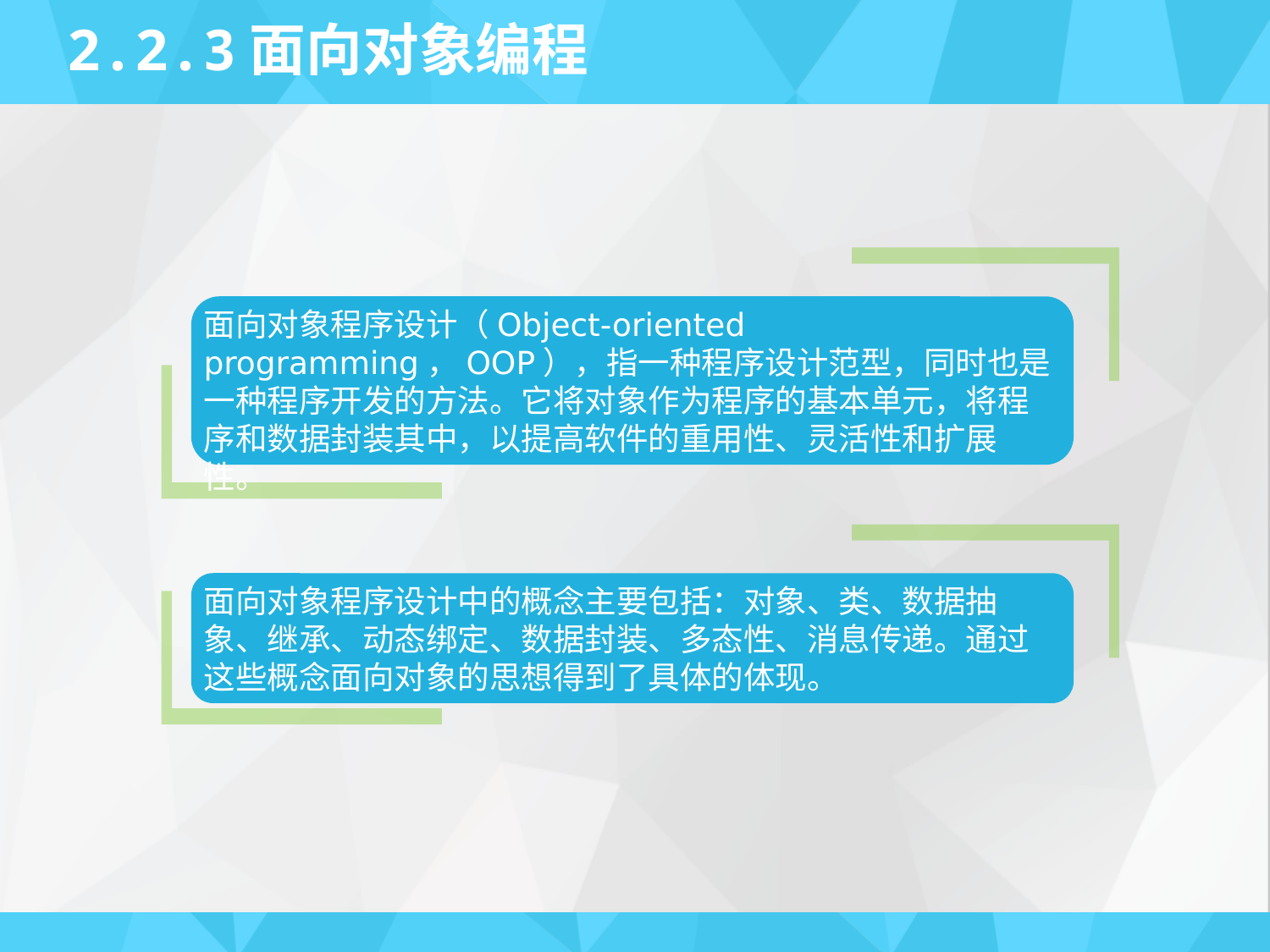

# 2.2.3面向对象编程

面向对象程序设计（Object-oriented programming，OOP），指一种程序设计范型，同时也是一种程序开发的方法。它将对象作为程序的基本单元，将程序和数据封装其中，以提高软件的重用性、灵活性和扩展性。

面向对象程序设计中的概念主要包括：对象、类、数据抽象、继承、动态绑定、数据封装、多态性、消息传递。通过这些概念面向对象的思想得到了具体的体现。